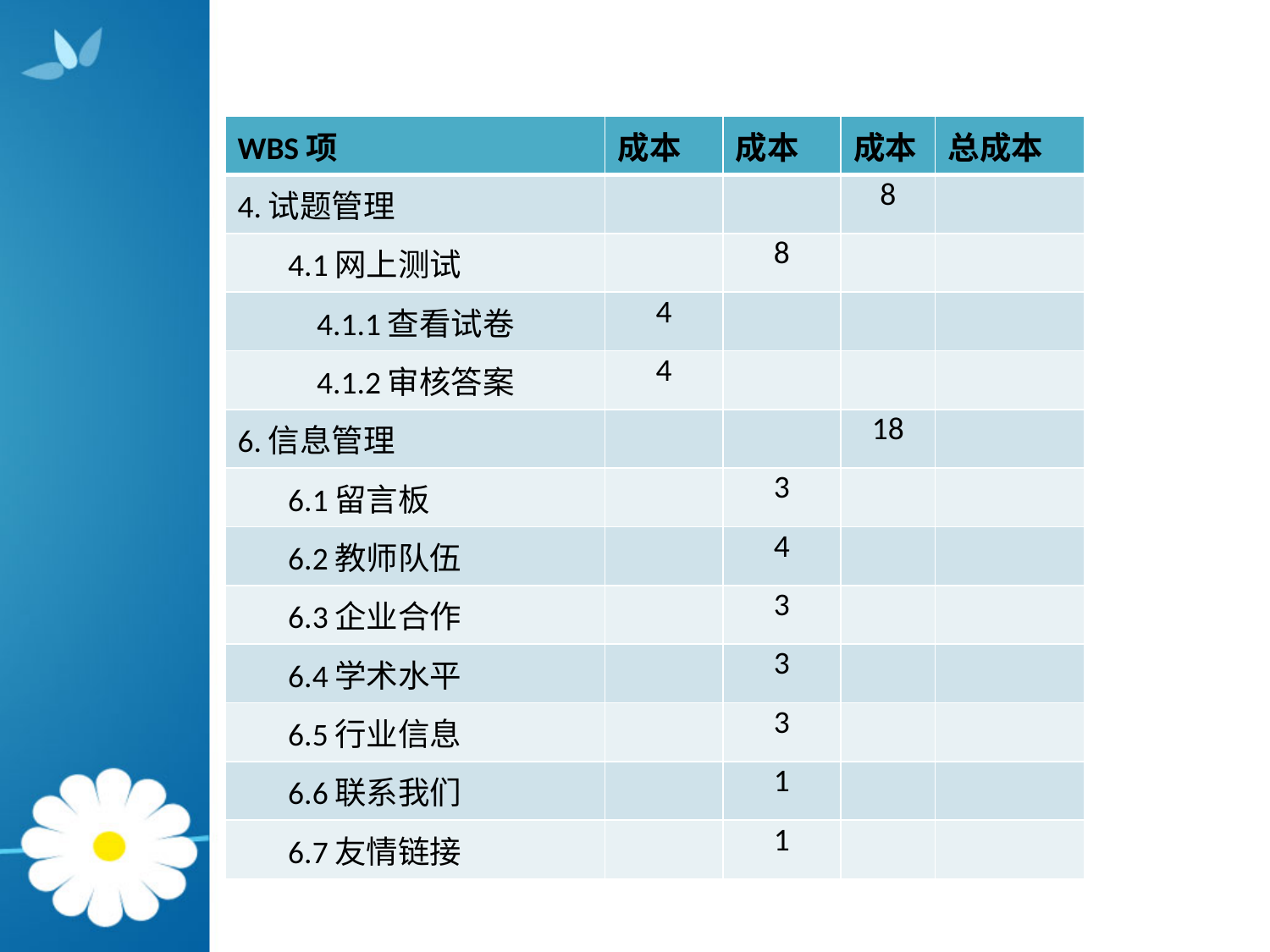

| WBS项 | 成本 | 成本 | 成本 | 总成本 |
| --- | --- | --- | --- | --- |
| 4.试题管理 |  |  | 8 |  |
| 4.1网上测试 |  | 8 |  |  |
| 4.1.1查看试卷 | 4 |  |  |  |
| 4.1.2审核答案 | 4 |  |  |  |
| 6.信息管理 |  |  | 18 |  |
| 6.1留言板 |  | 3 |  |  |
| 6.2教师队伍 |  | 4 |  |  |
| 6.3企业合作 |  | 3 |  |  |
| 6.4学术水平 |  | 3 |  |  |
| 6.5行业信息 |  | 3 |  |  |
| 6.6联系我们 |  | 1 |  |  |
| 6.7友情链接 |  | 1 |  |  |